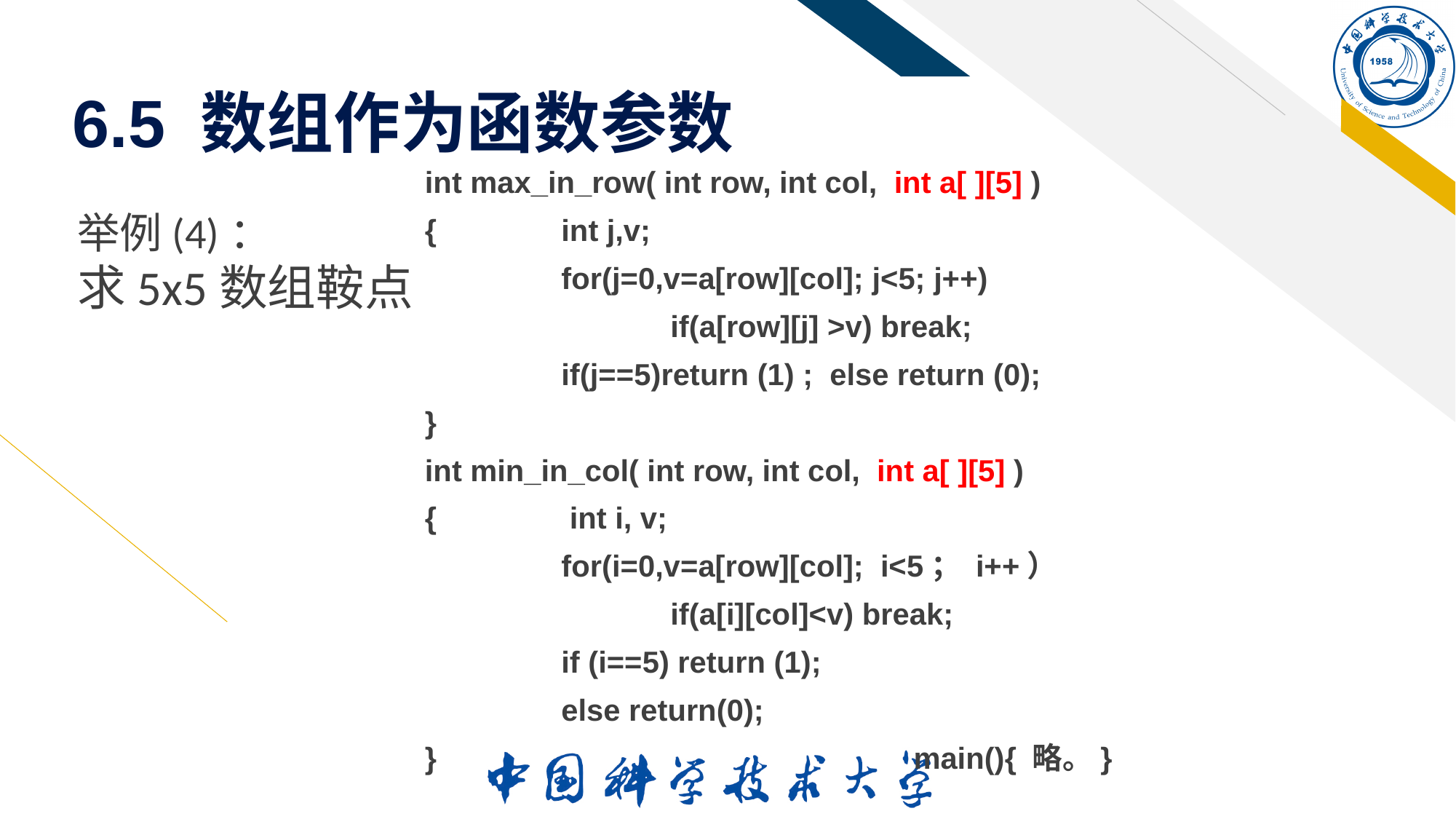

# 6.5 数组作为函数参数
int max_in_row( int row, int col,  int a[ ][5] )
{		int j,v;
  		for(j=0,v=a[row][col]; j<5; j++)
  			if(a[row][j] >v) break;
 		if(j==5)return (1) ;  else return (0);
}
int min_in_col( int row, int col,  int a[ ][5] )
{		 int i, v;
  		for(i=0,v=a[row][col];  i<5； i++）
    		if(a[i][col]<v) break;
  		if (i==5) return (1);
  		else return(0);
}                                                         main(){ 略。}

举例(4)：
求5x5数组鞍点